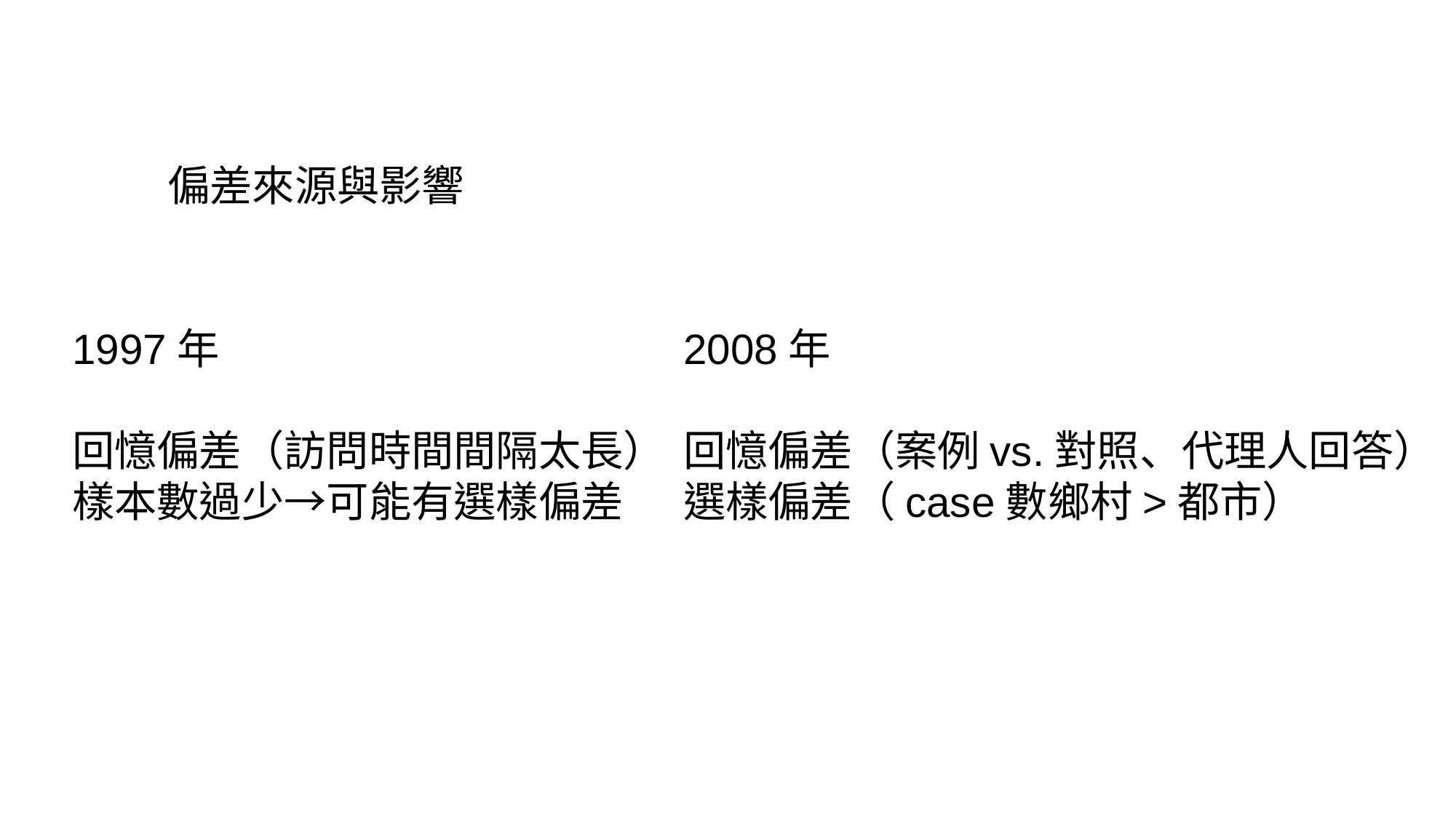

偏差來源與影響
1997年

回憶偏差（訪問時間間隔太長）
樣本數過少→可能有選樣偏差
2008年

回憶偏差（案例vs.對照、代理人回答）
選樣偏差（case數鄉村>都市）